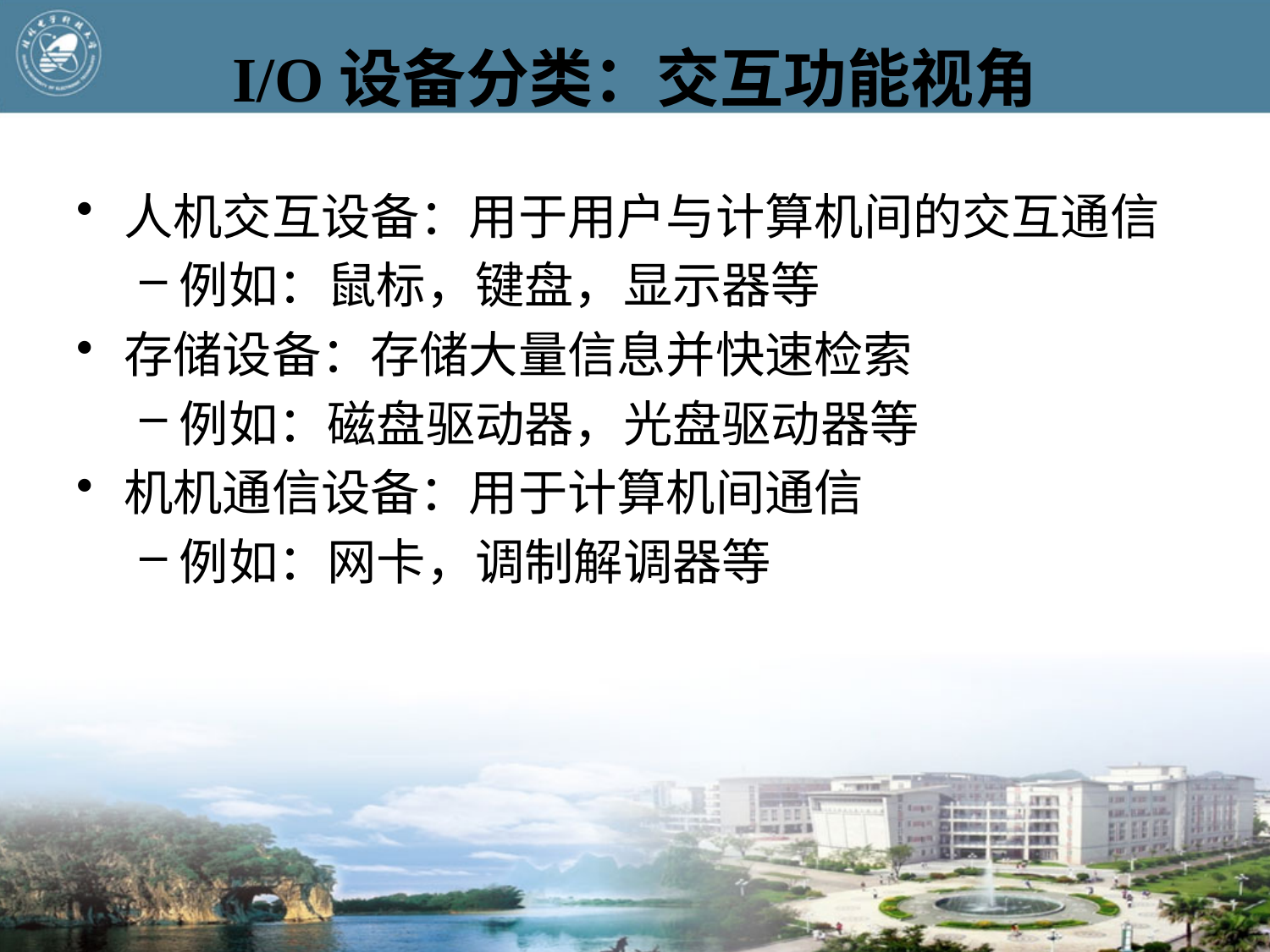

# I/O设备分类：交互功能视角
人机交互设备：用于用户与计算机间的交互通信
例如：鼠标，键盘，显示器等
存储设备：存储大量信息并快速检索
例如：磁盘驱动器，光盘驱动器等
机机通信设备：用于计算机间通信
例如：网卡，调制解调器等